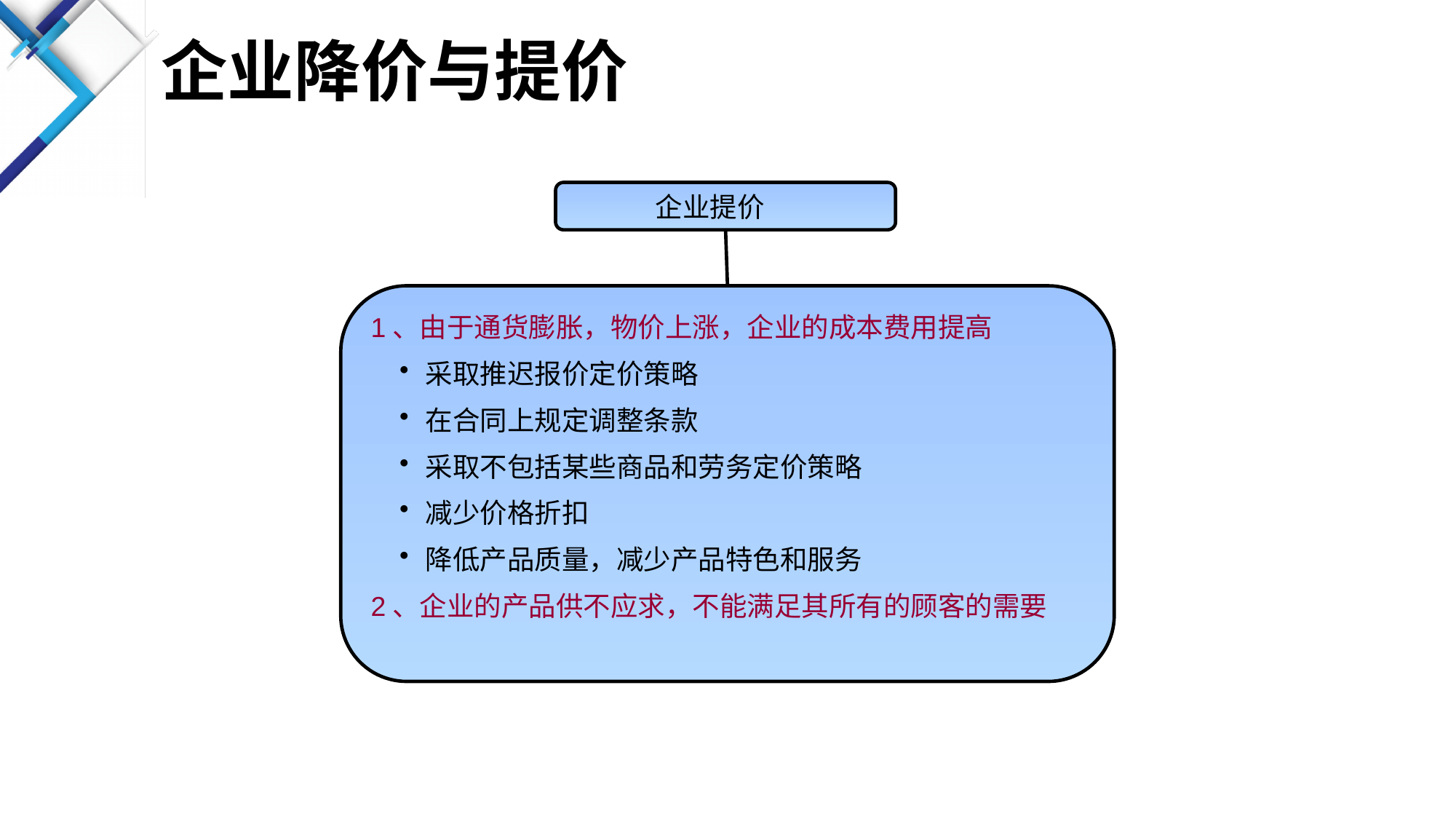

# 企业降价与提价
             企业提价
1、由于通货膨胀，物价上涨，企业的成本费用提高
采取推迟报价定价策略
在合同上规定调整条款
采取不包括某些商品和劳务定价策略
减少价格折扣
降低产品质量，减少产品特色和服务
2、企业的产品供不应求，不能满足其所有的顾客的需要